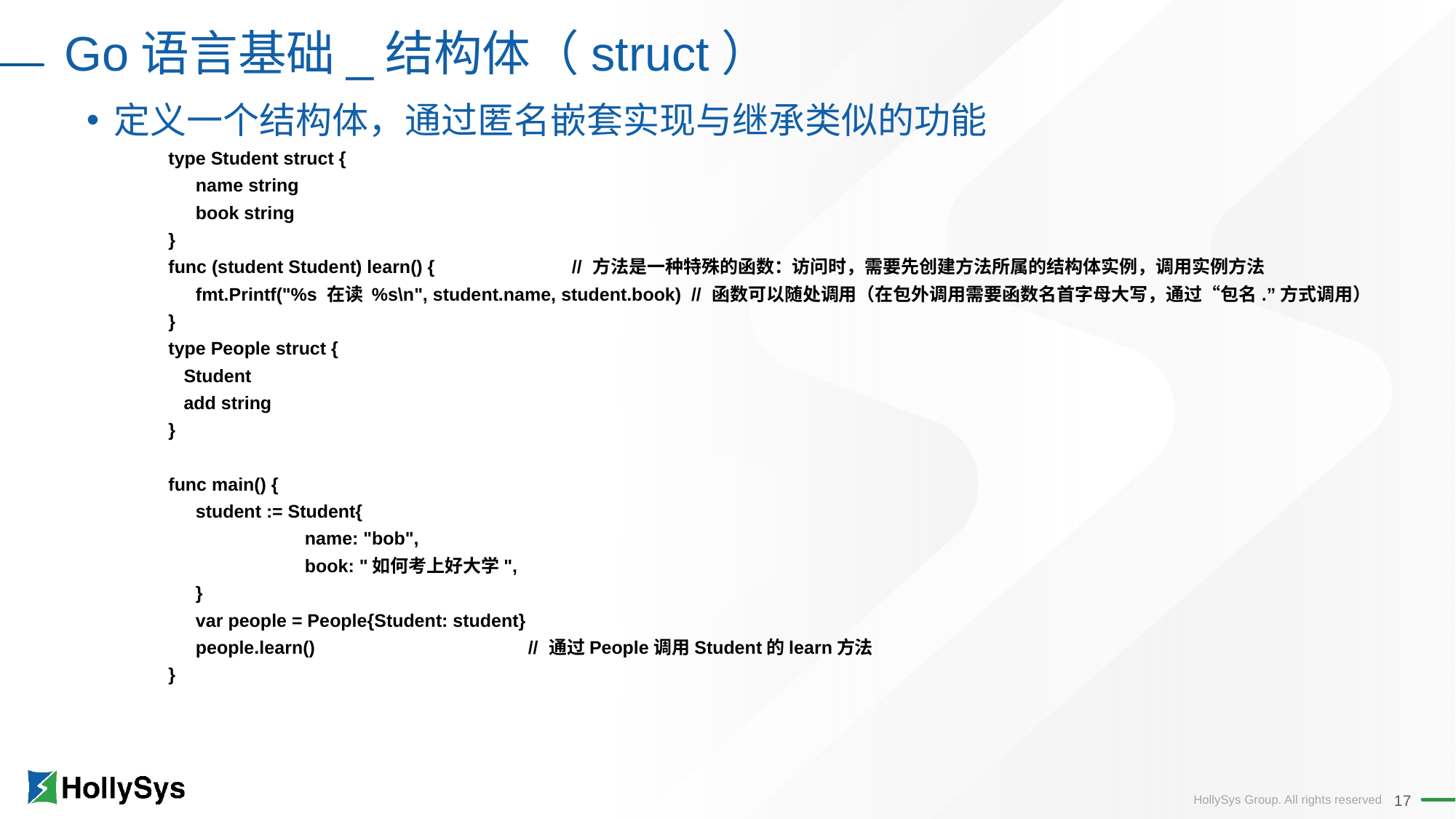

Go语言基础_结构体（struct）
定义一个结构体，通过匿名嵌套实现与继承类似的功能
type Student struct {
	name string
	book string
}
func (student Student) learn() {                           // 方法是一种特殊的函数：访问时，需要先创建方法所属的结构体实例，调用实例方法
	fmt.Printf("%s 在读 %s\n", student.name, student.book)  // 函数可以随处调用（在包外调用需要函数名首字母大写，通过“包名.”方式调用）
}
type People struct {
   Student
   add string
}

func main() {
	student := Student{
		name: "bob",
		book: "如何考上好大学",
	}
	var people = People{Student: student}
	people.learn()                                          // 通过People调用Student的learn方法
}